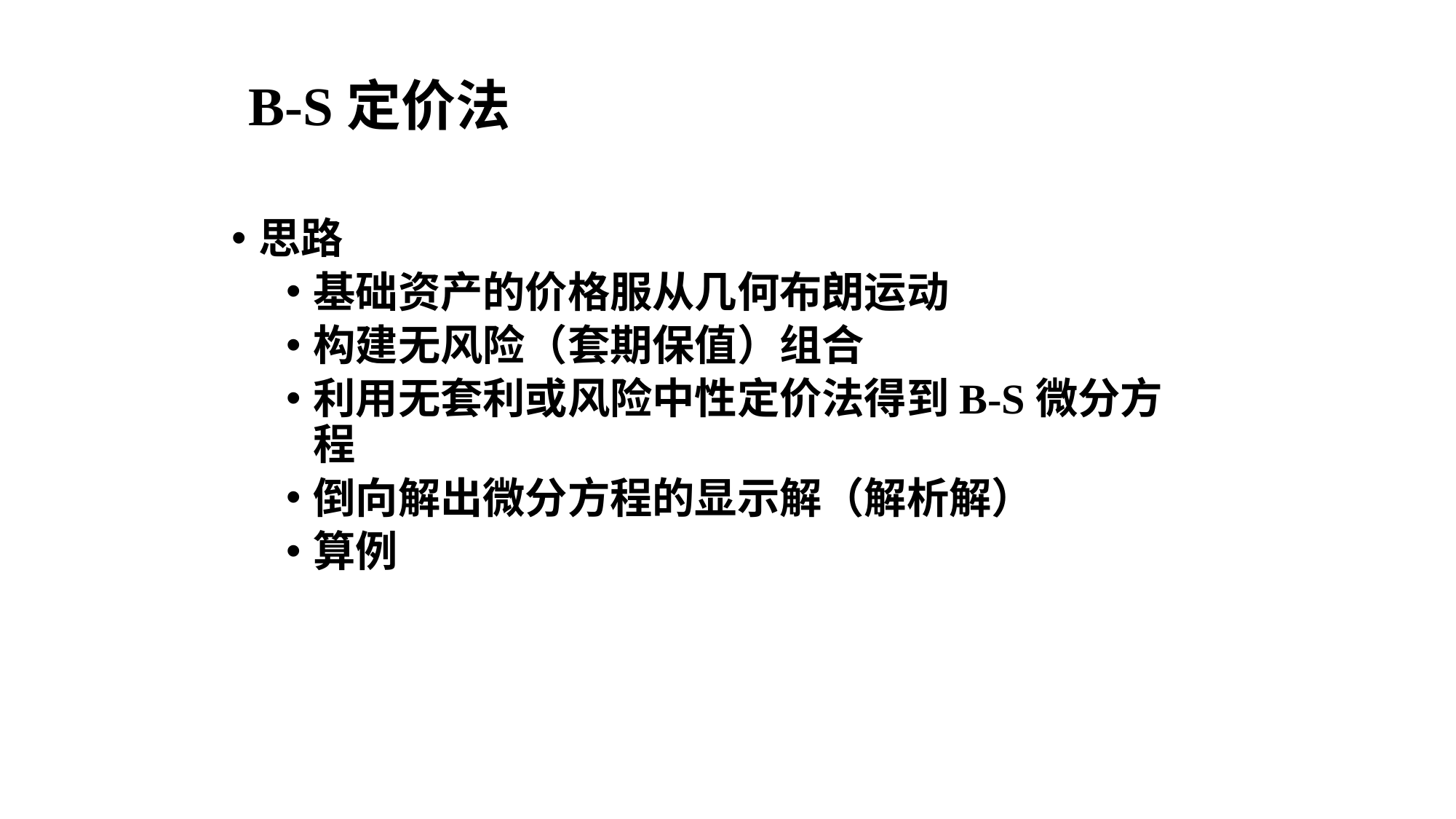

B-S定价法
思路
基础资产的价格服从几何布朗运动
构建无风险（套期保值）组合
利用无套利或风险中性定价法得到B-S微分方程
倒向解出微分方程的显示解（解析解）
算例